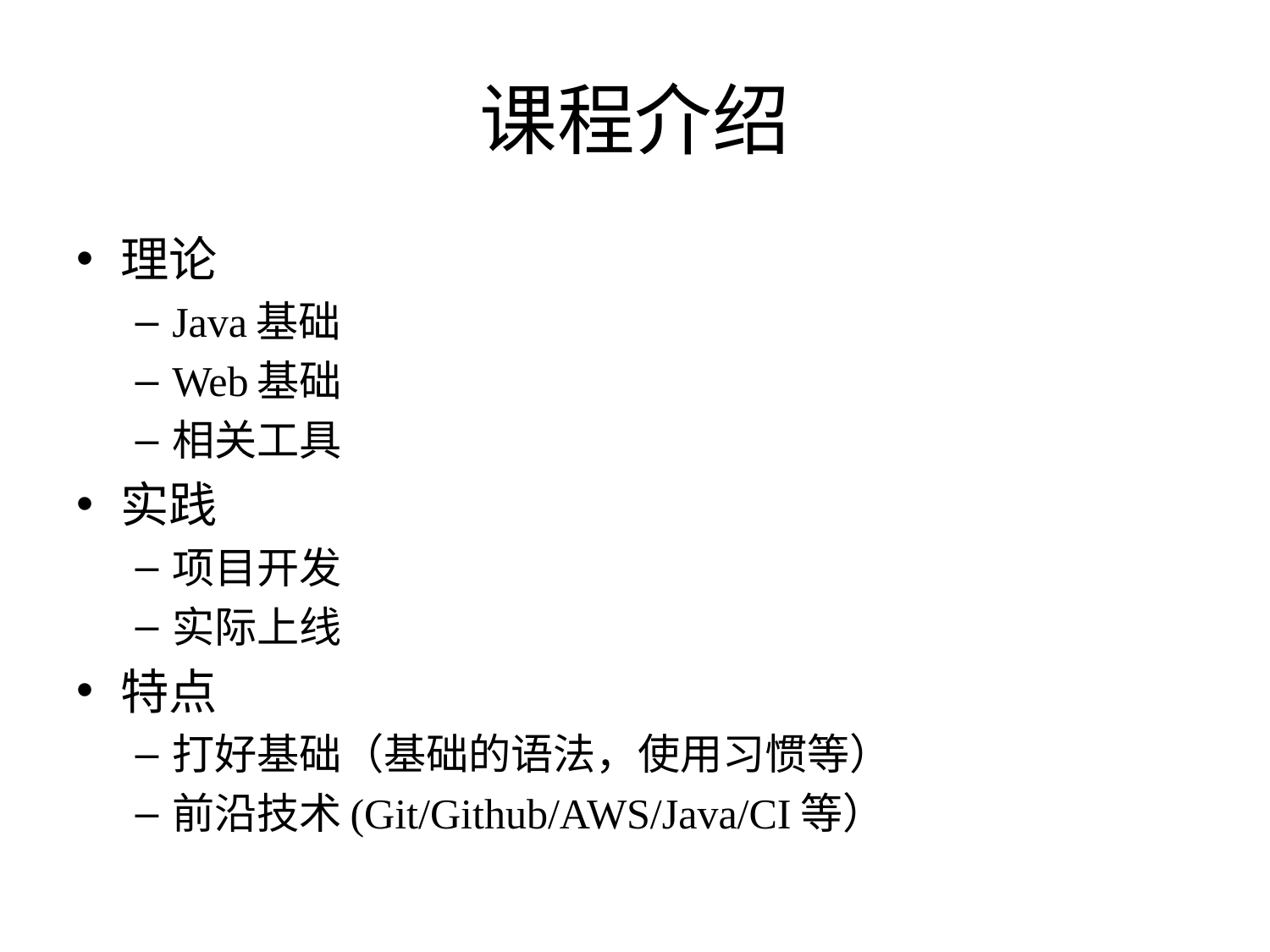

# 课程介绍
理论
Java基础
Web基础
相关工具
实践
项目开发
实际上线
特点
打好基础（基础的语法，使用习惯等）
前沿技术(Git/Github/AWS/Java/CI等）